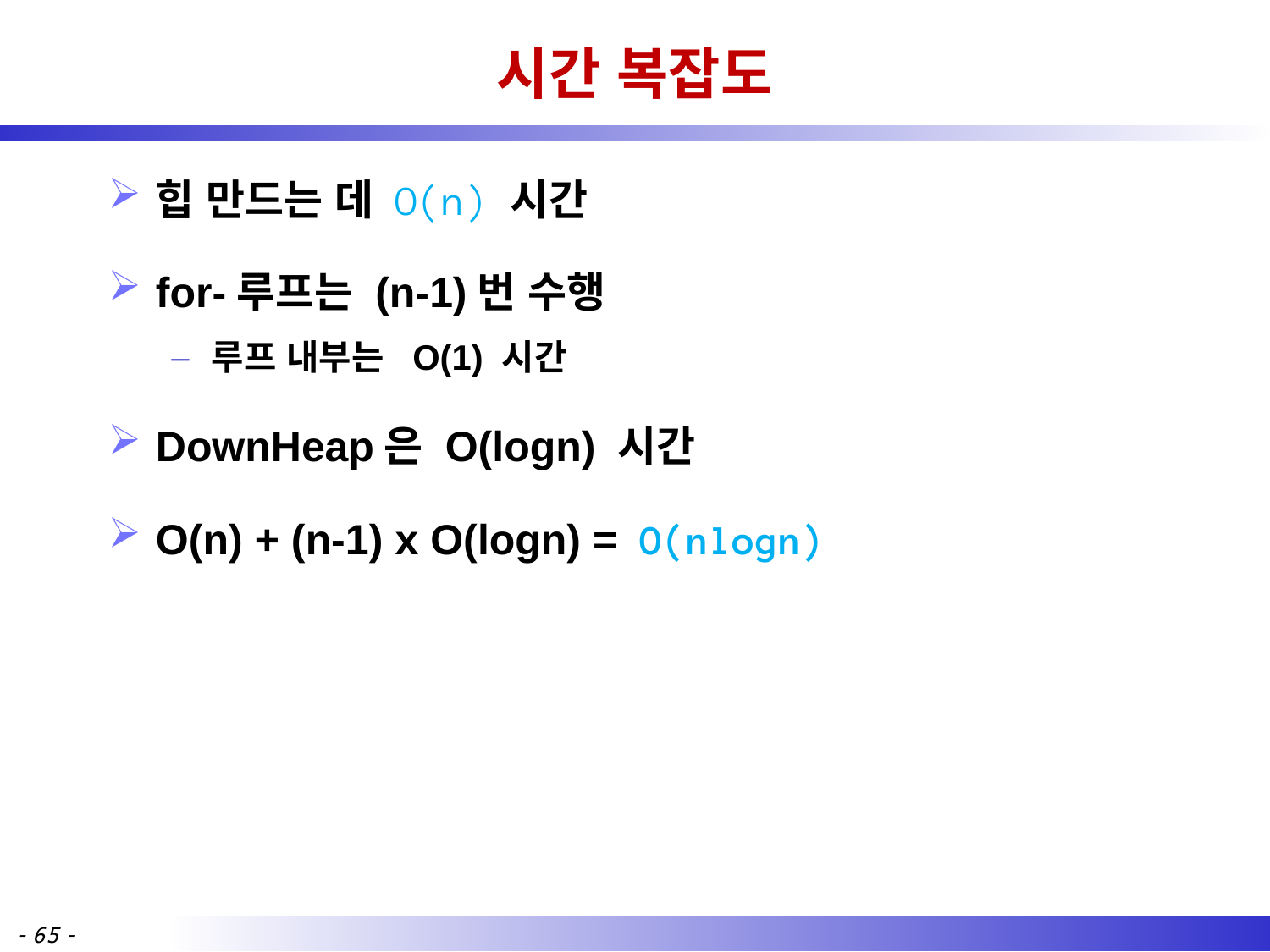

# 시간 복잡도
힙 만드는 데 O(n) 시간
for-루프는 (n-1)번 수행
루프 내부는  O(1) 시간
DownHeap은 O(logn) 시간
O(n) + (n-1) x O(logn) = O(nlogn)
- 65 -